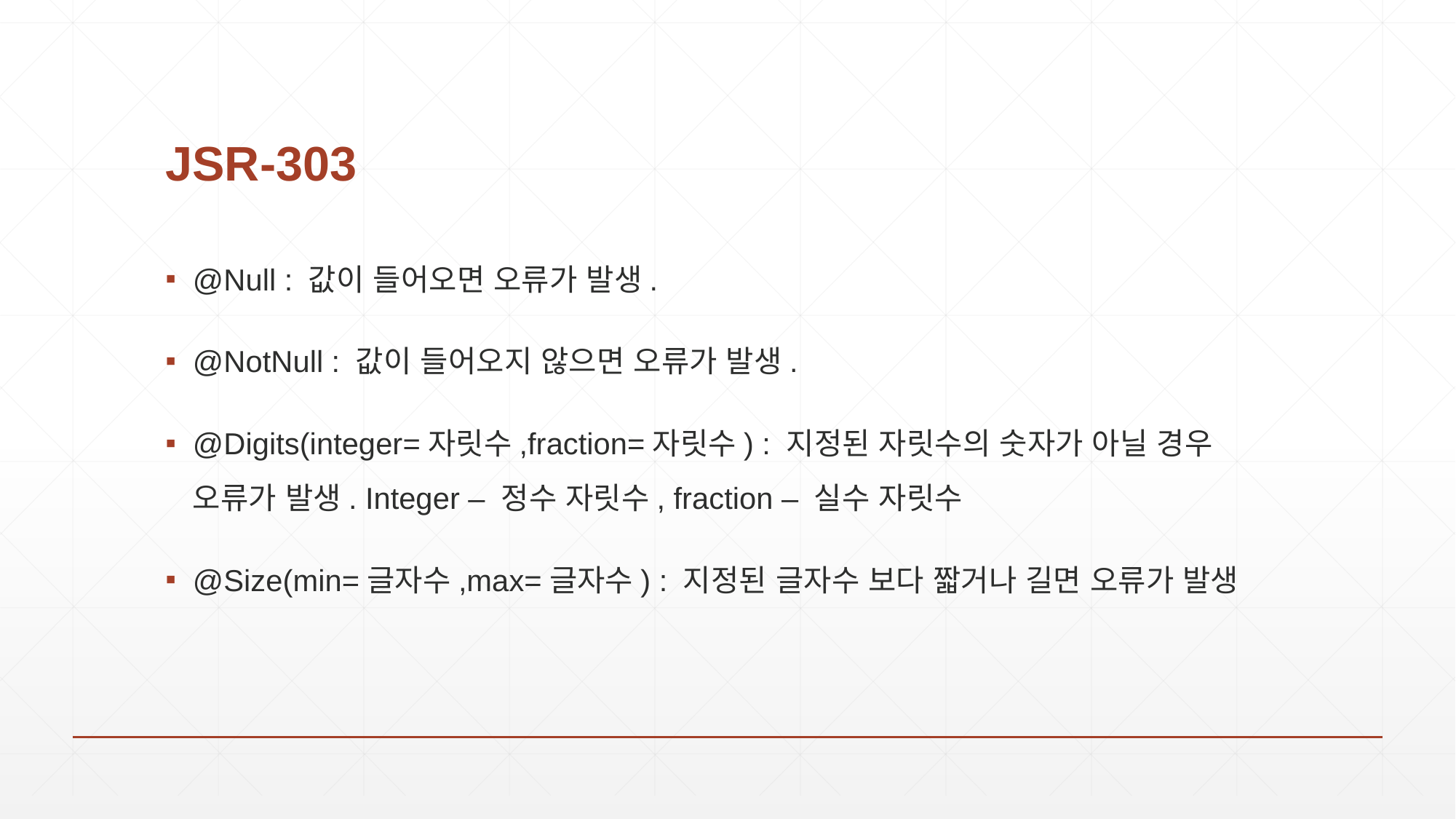

# JSR-303
@Null : 값이 들어오면 오류가 발생.
@NotNull : 값이 들어오지 않으면 오류가 발생.
@Digits(integer=자릿수,fraction=자릿수) : 지정된 자릿수의 숫자가 아닐 경우 오류가 발생. Integer – 정수 자릿수, fraction – 실수 자릿수
@Size(min=글자수,max=글자수) : 지정된 글자수 보다 짧거나 길면 오류가 발생